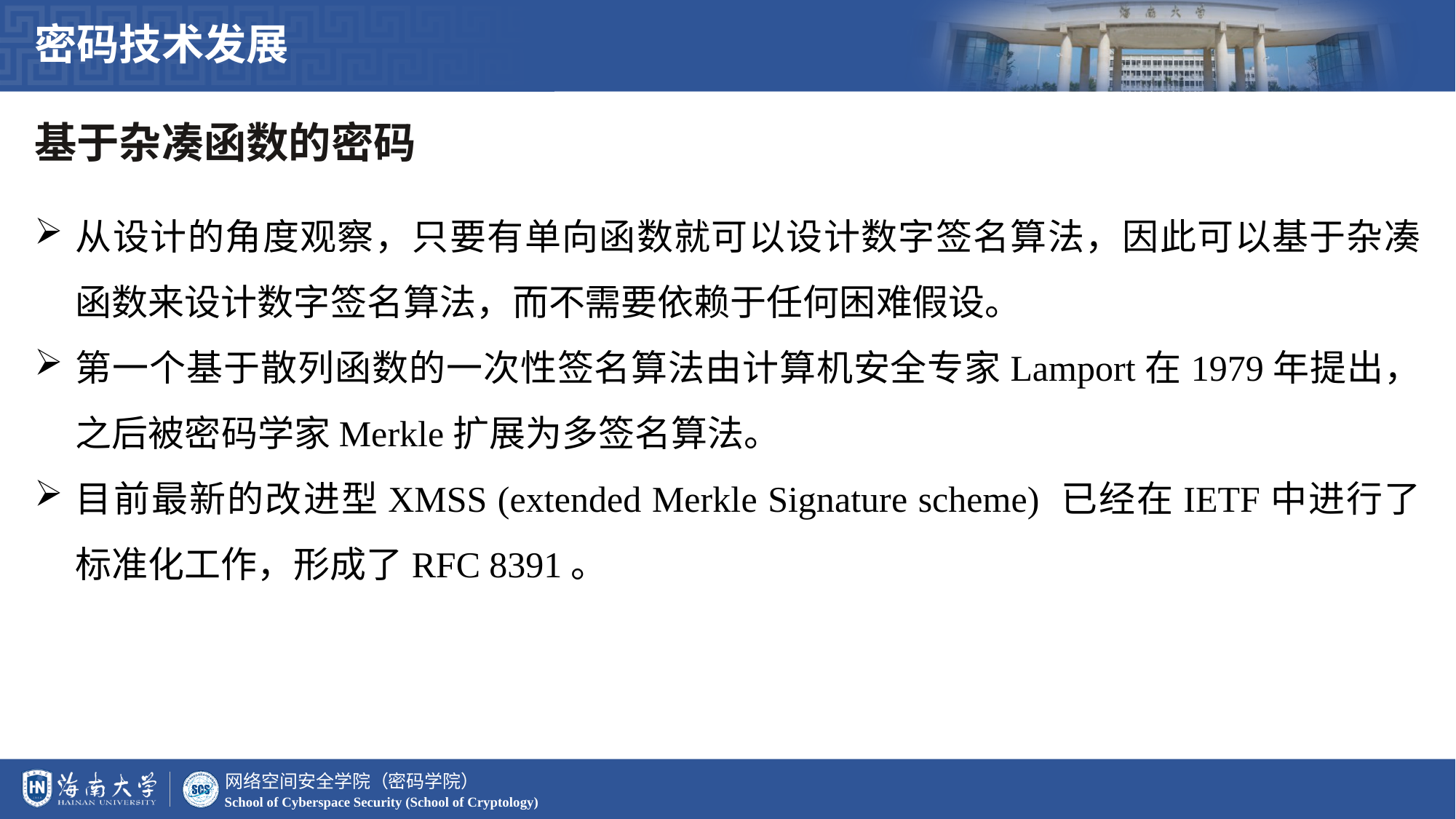

密码技术发展
基于杂凑函数的密码
从设计的角度观察，只要有单向函数就可以设计数字签名算法，因此可以基于杂凑函数来设计数字签名算法，而不需要依赖于任何困难假设。
第一个基于散列函数的一次性签名算法由计算机安全专家Lamport在1979年提出，之后被密码学家Merkle扩展为多签名算法。
目前最新的改进型XMSS (extended Merkle Signature scheme) 已经在IETF中进行了标准化工作，形成了RFC 8391。
56